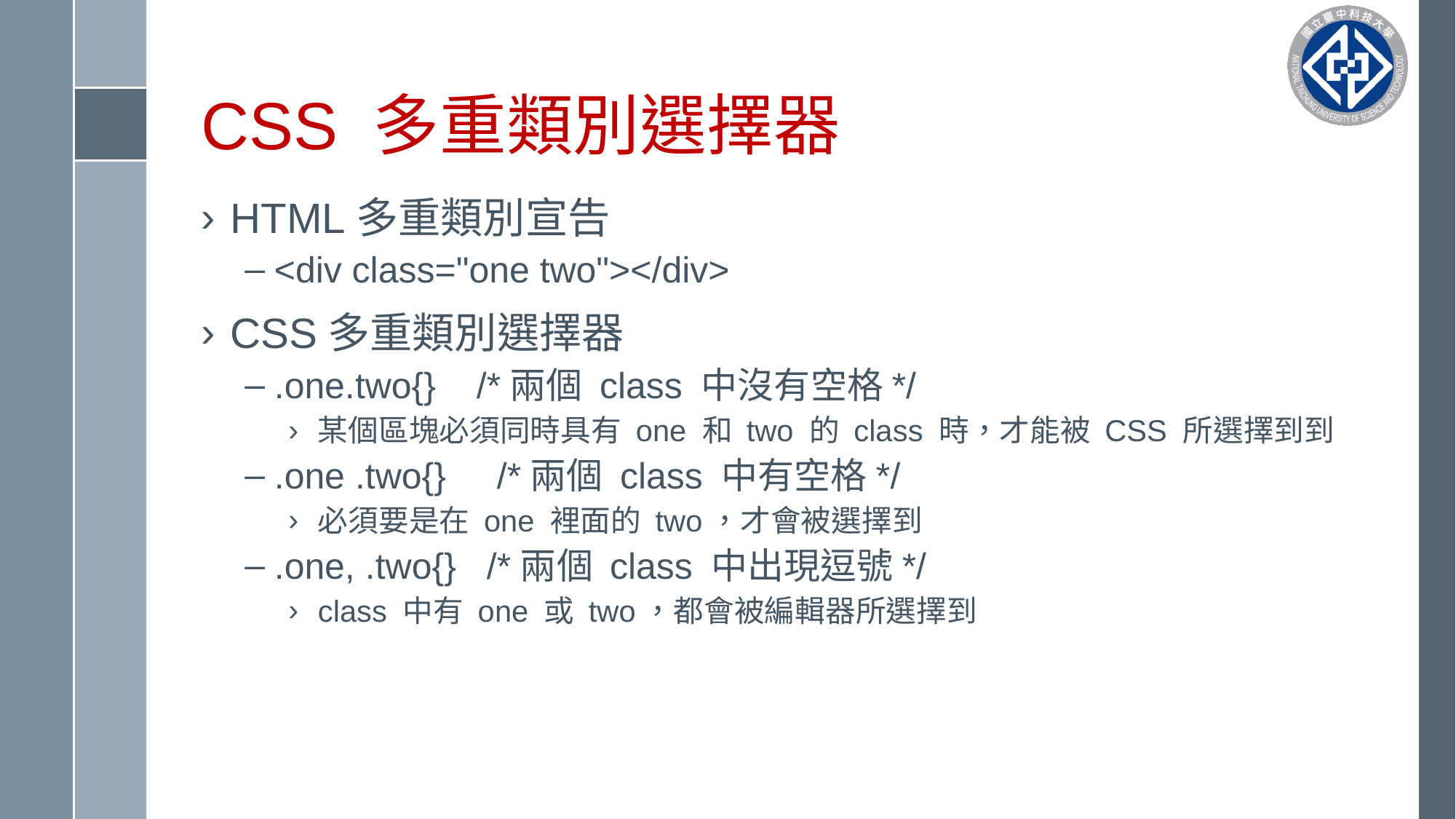

# CSS 多重類別選擇器
HTML多重類別宣告
<div class="one two"></div>
CSS多重類別選擇器
.one.two{}    /*兩個 class 中沒有空格*/
某個區塊必須同時具有 one 和 two 的 class 時，才能被 CSS 所選擇到到
.one .two{}     /*兩個 class 中有空格*/
必須要是在 one 裡面的 two，才會被選擇到
.one, .two{}   /*兩個 class 中出現逗號*/
class 中有 one 或 two，都會被編輯器所選擇到